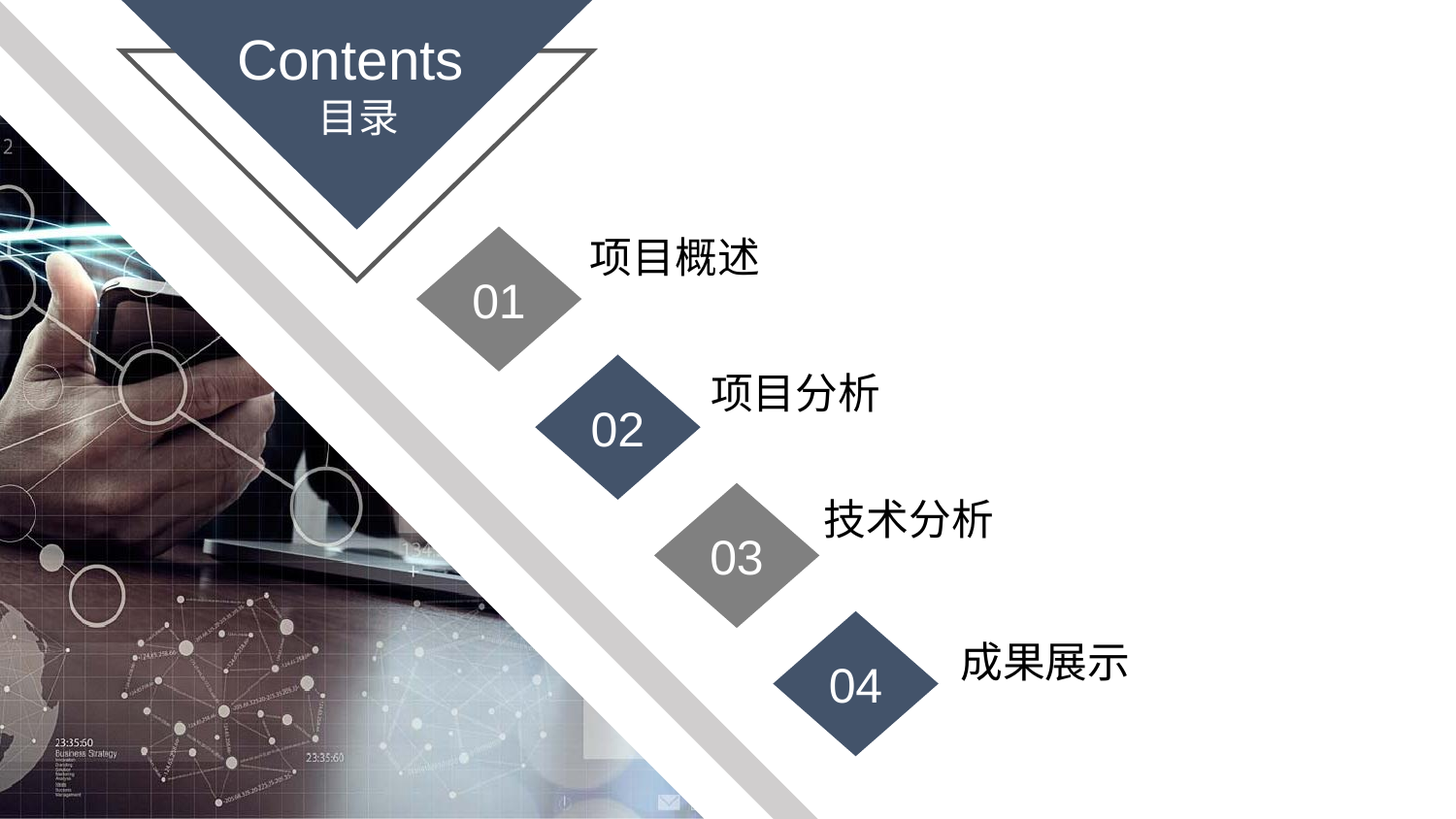

Contents
目录

项目概述
01
02
项目分析
03
技术分析
04
成果展示